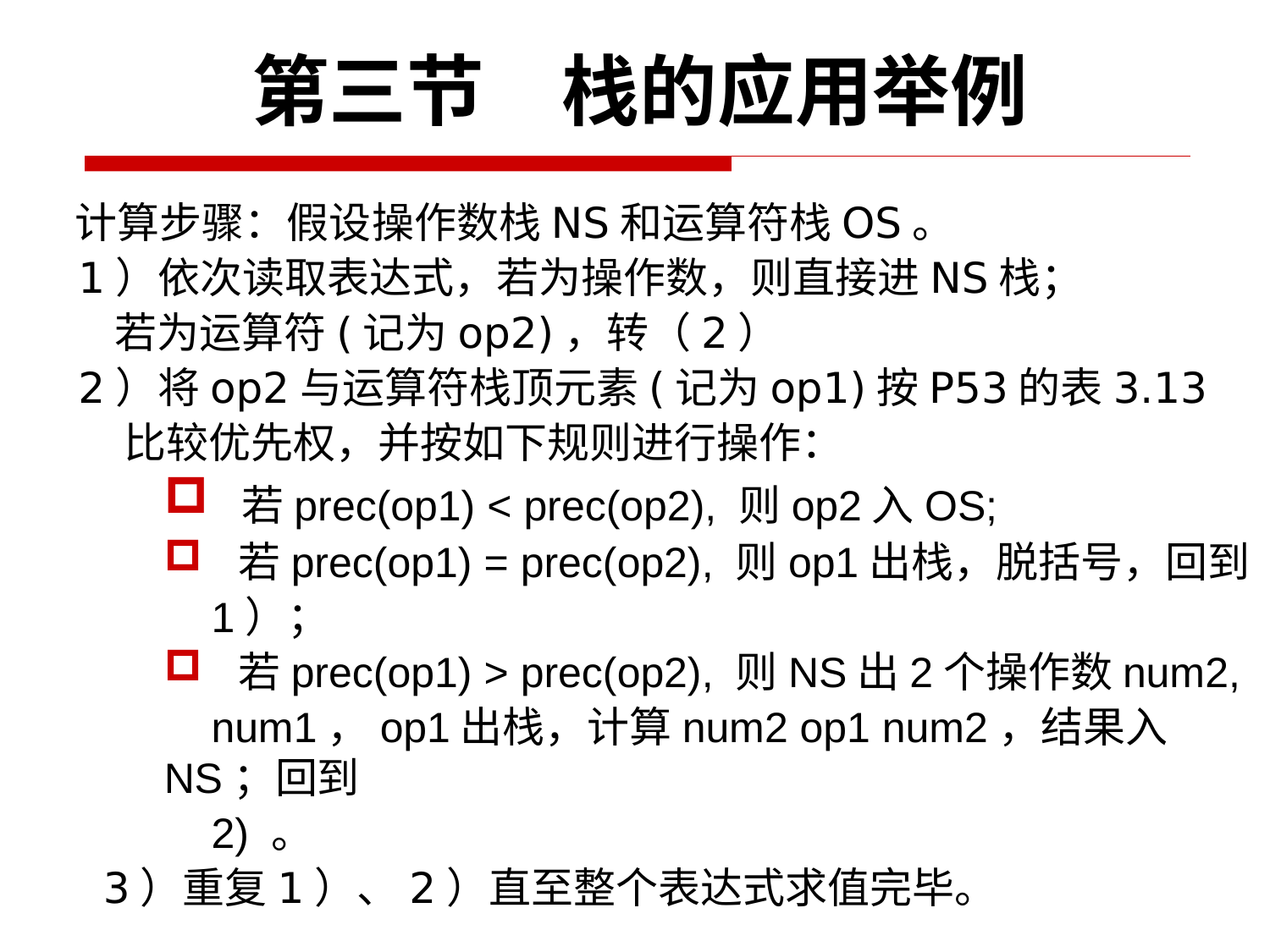

第三节　栈的应用举例

       计算步骤：假设操作数栈NS和运算符栈OS。
   1）依次读取表达式，若为操作数，则直接进NS栈；
       若为运算符(记为op2)，转（2）
   2）将op2与运算符栈顶元素(记为op1)按P53的表3.13
        比较优先权，并按如下规则进行操作：
 若prec(op1) < prec(op2), 则op2入OS;
 若prec(op1) = prec(op2), 则op1出栈，脱括号，回到
    1）；
 若prec(op1) > prec(op2), 则NS出2个操作数num2,
    num1，op1出栈，计算num2 op1 num2，结果入NS；回到
    2) 。
3）重复1）、2）直至整个表达式求值完毕。